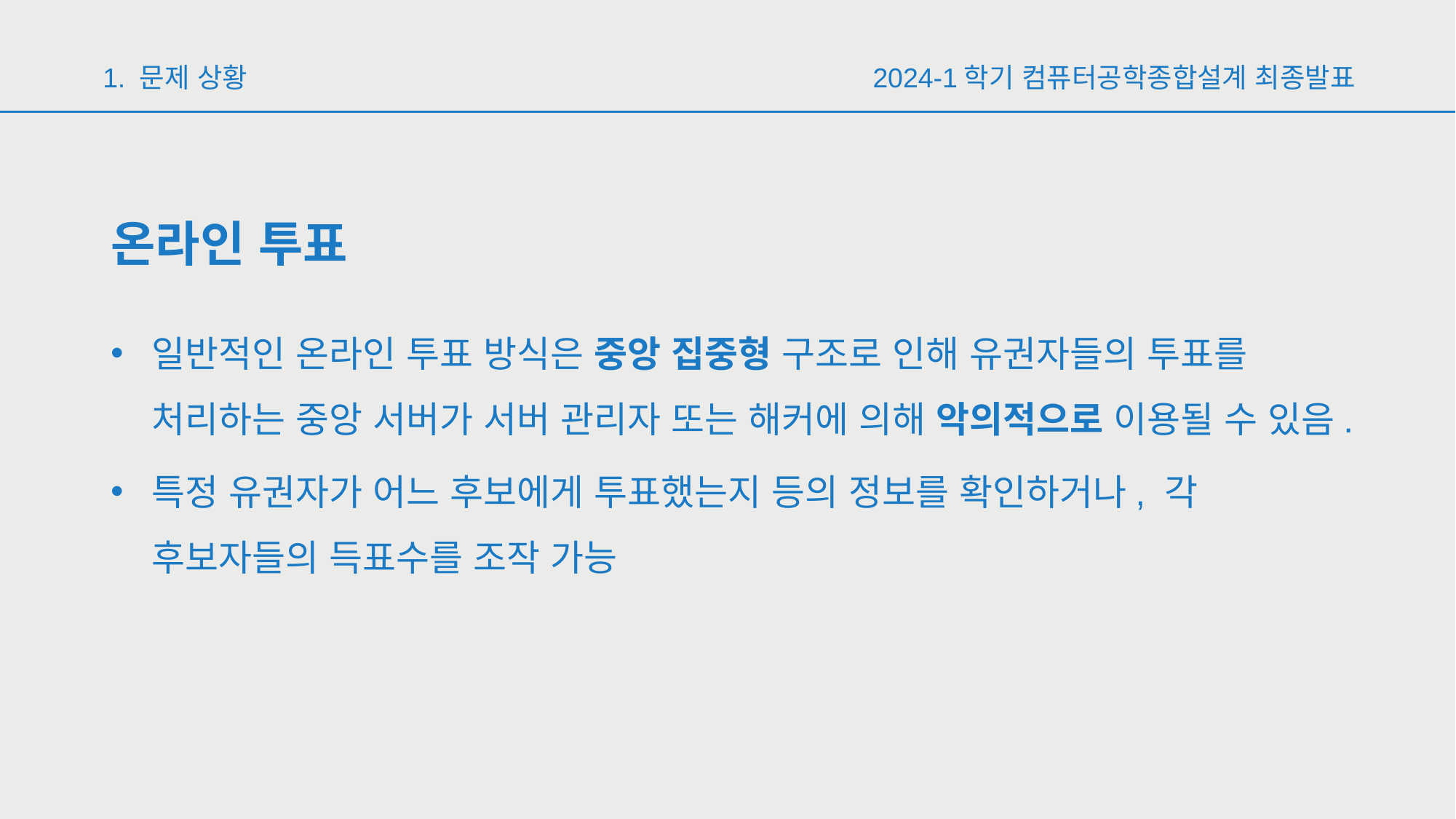

1. 문제 상황
2024-1학기 컴퓨터공학종합설계 최종발표
온라인 투표
일반적인 온라인 투표 방식은 중앙 집중형 구조로 인해 유권자들의 투표를 처리하는 중앙 서버가 서버 관리자 또는 해커에 의해 악의적으로 이용될 수 있음.
특정 유권자가 어느 후보에게 투표했는지 등의 정보를 확인하거나, 각 후보자들의 득표수를 조작 가능